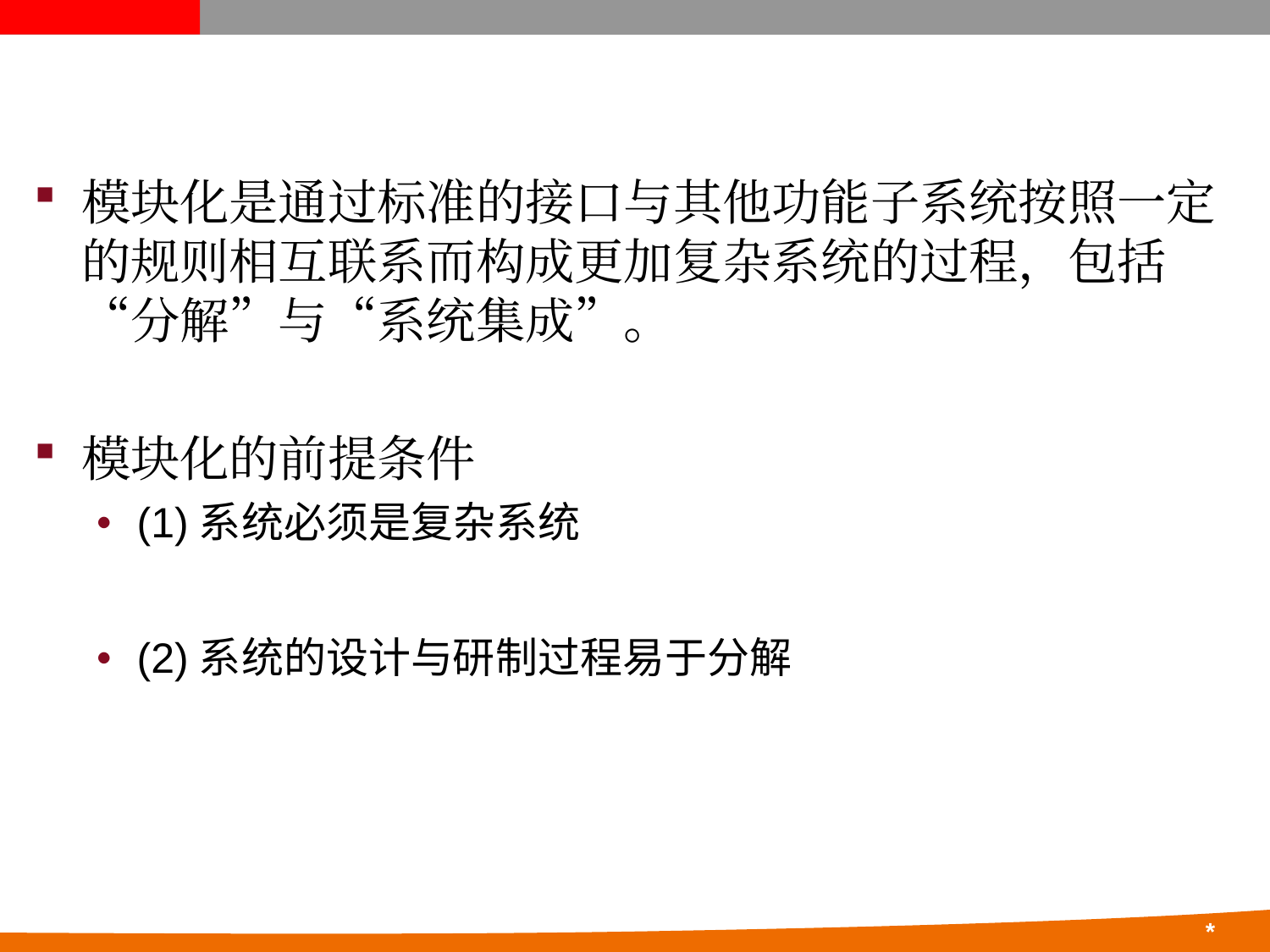

#
模块化是通过标准的接口与其他功能子系统按照一定的规则相互联系而构成更加复杂系统的过程，包括“分解”与“系统集成”。

模块化的前提条件
(1)系统必须是复杂系统

(2)系统的设计与研制过程易于分解